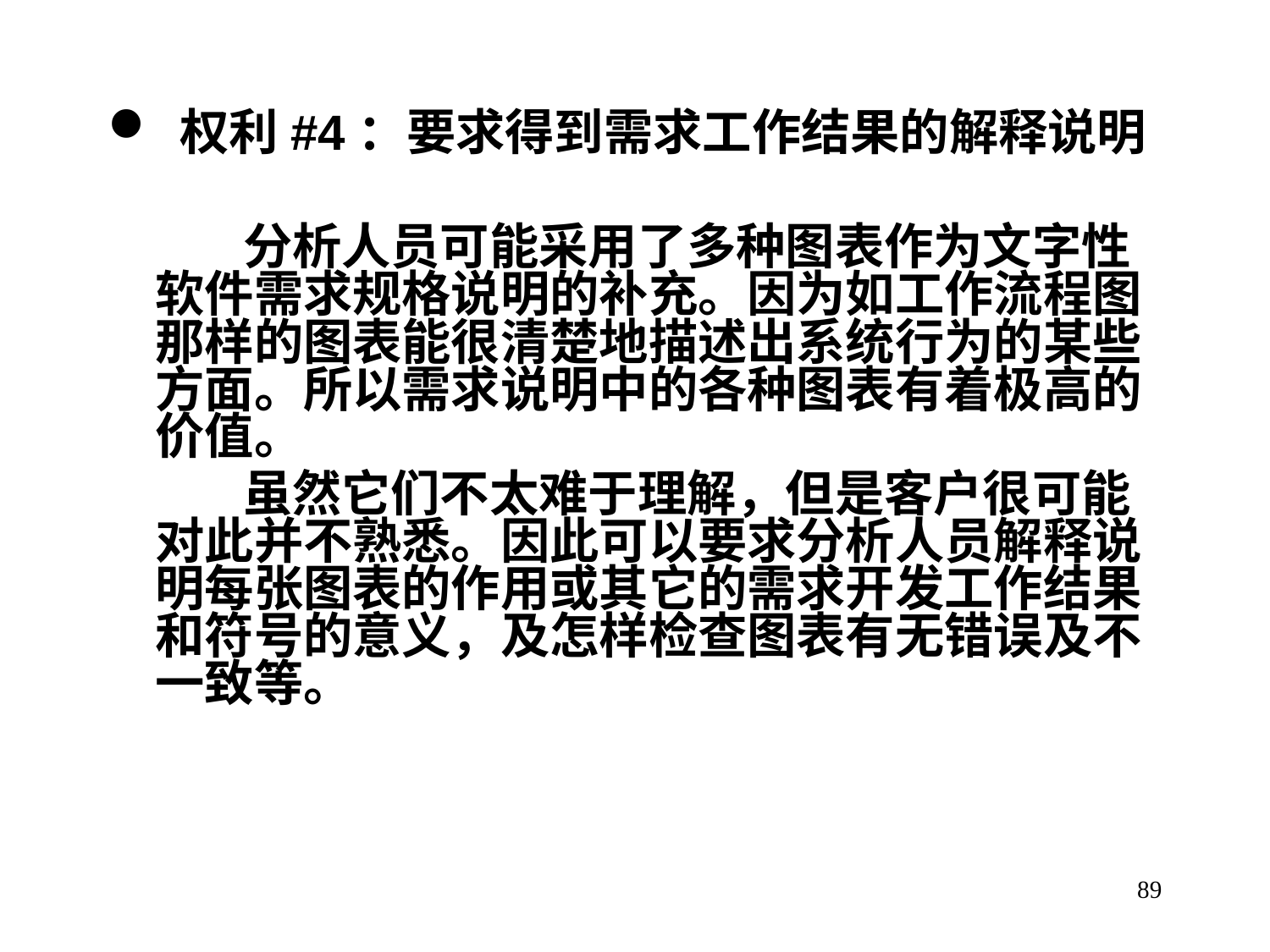

# 权利#4：要求得到需求工作结果的解释说明

           分析人员可能采用了多种图表作为文字性软件需求规格说明的补充。因为如工作流程图那样的图表能很清楚地描述出系统行为的某些方面。所以需求说明中的各种图表有着极高的价值。
           虽然它们不太难于理解，但是客户很可能对此并不熟悉。因此可以要求分析人员解释说明每张图表的作用或其它的需求开发工作结果和符号的意义，及怎样检查图表有无错误及不一致等。

89